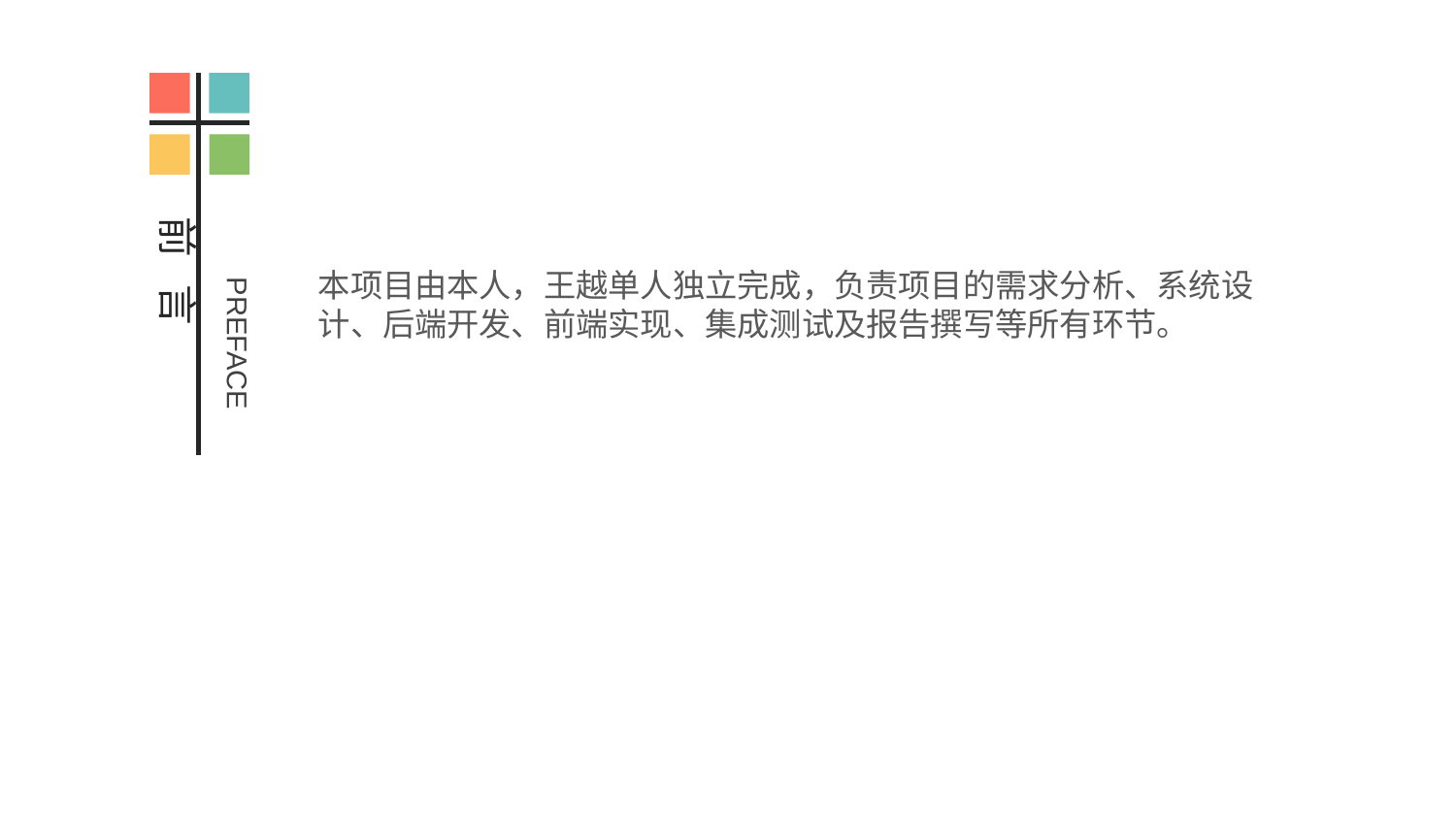

前   言
本项目由本人，王越单人独立完成，负责项目的需求分析、系统设计、后端开发、前端实现、集成测试及报告撰写等所有环节。
PREFACE